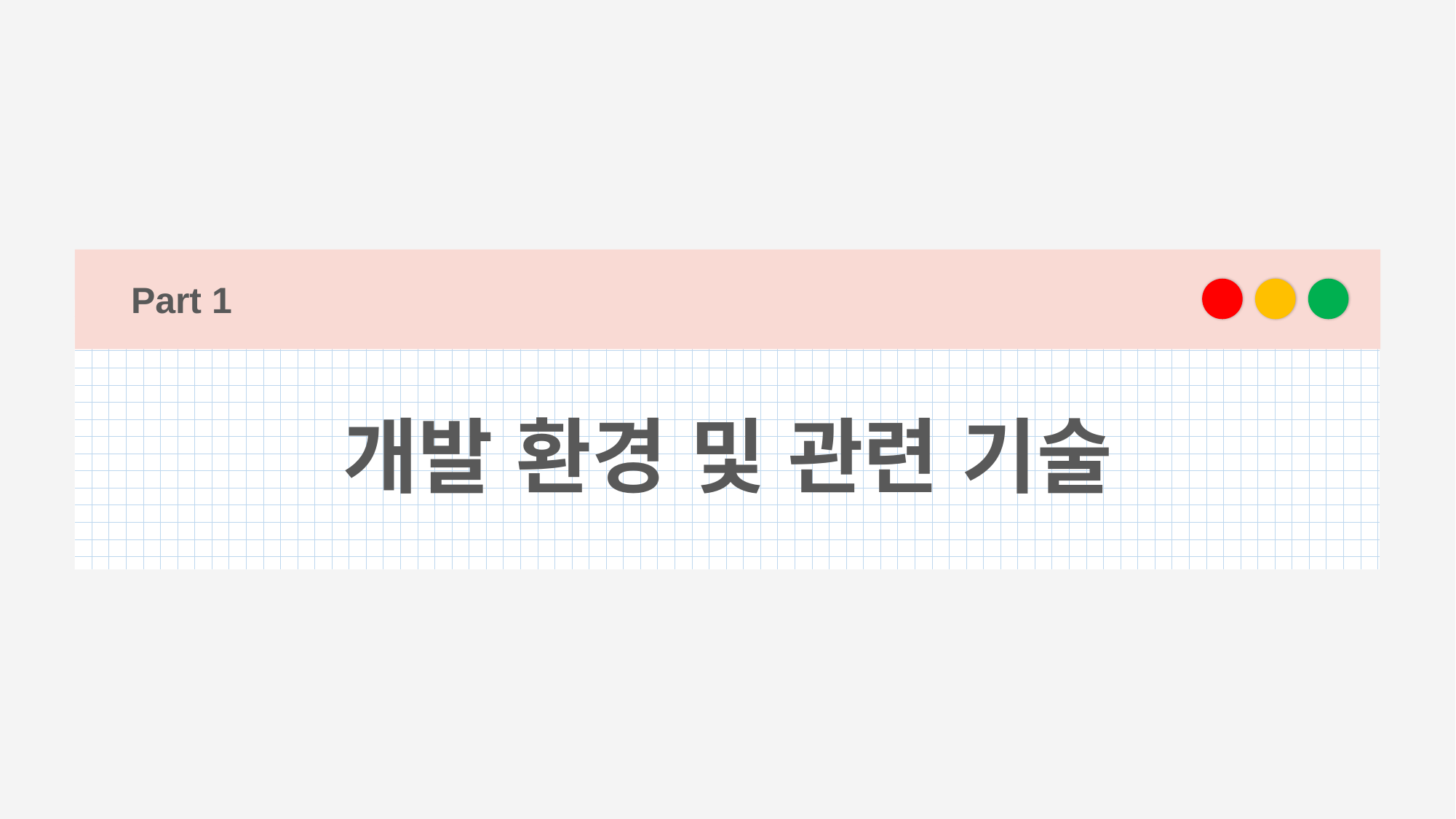

Part 1

개발 환경 및 관련 기술